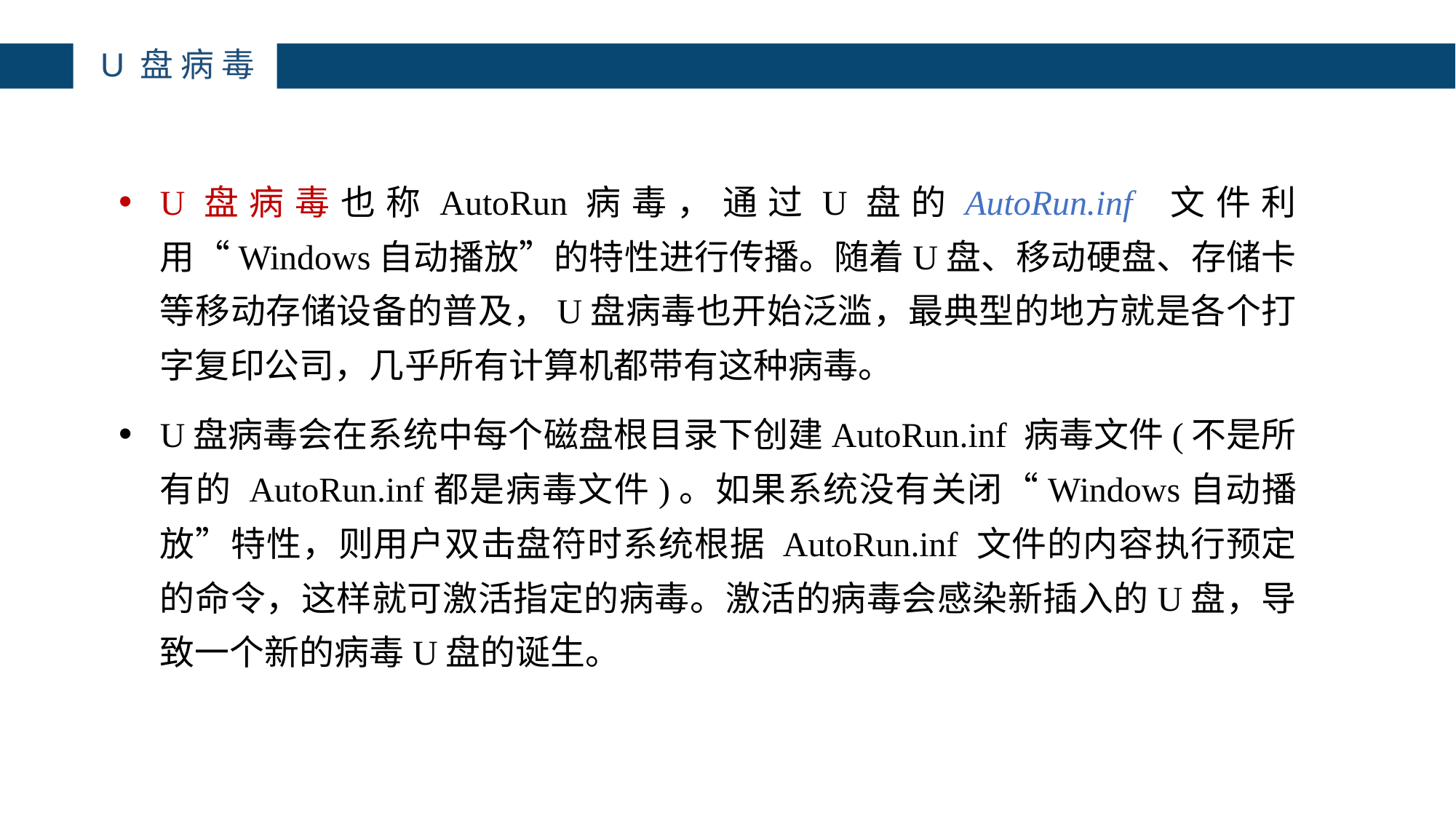

# U盘病毒

U盘病毒也称AutoRun病毒，通过U盘的AutoRun.inf 文件利用“Windows自动播放”的特性进行传播。随着U盘、移动硬盘、存储卡等移动存储设备的普及，U盘病毒也开始泛滥，最典型的地方就是各个打字复印公司，几乎所有计算机都带有这种病毒。
U盘病毒会在系统中每个磁盘根目录下创建AutoRun.inf 病毒文件(不是所有的 AutoRun.inf都是病毒文件)。如果系统没有关闭“Windows自动播放”特性，则用户双击盘符时系统根据 AutoRun.inf 文件的内容执行预定的命令，这样就可激活指定的病毒。激活的病毒会感染新插入的U盘，导致一个新的病毒U盘的诞生。